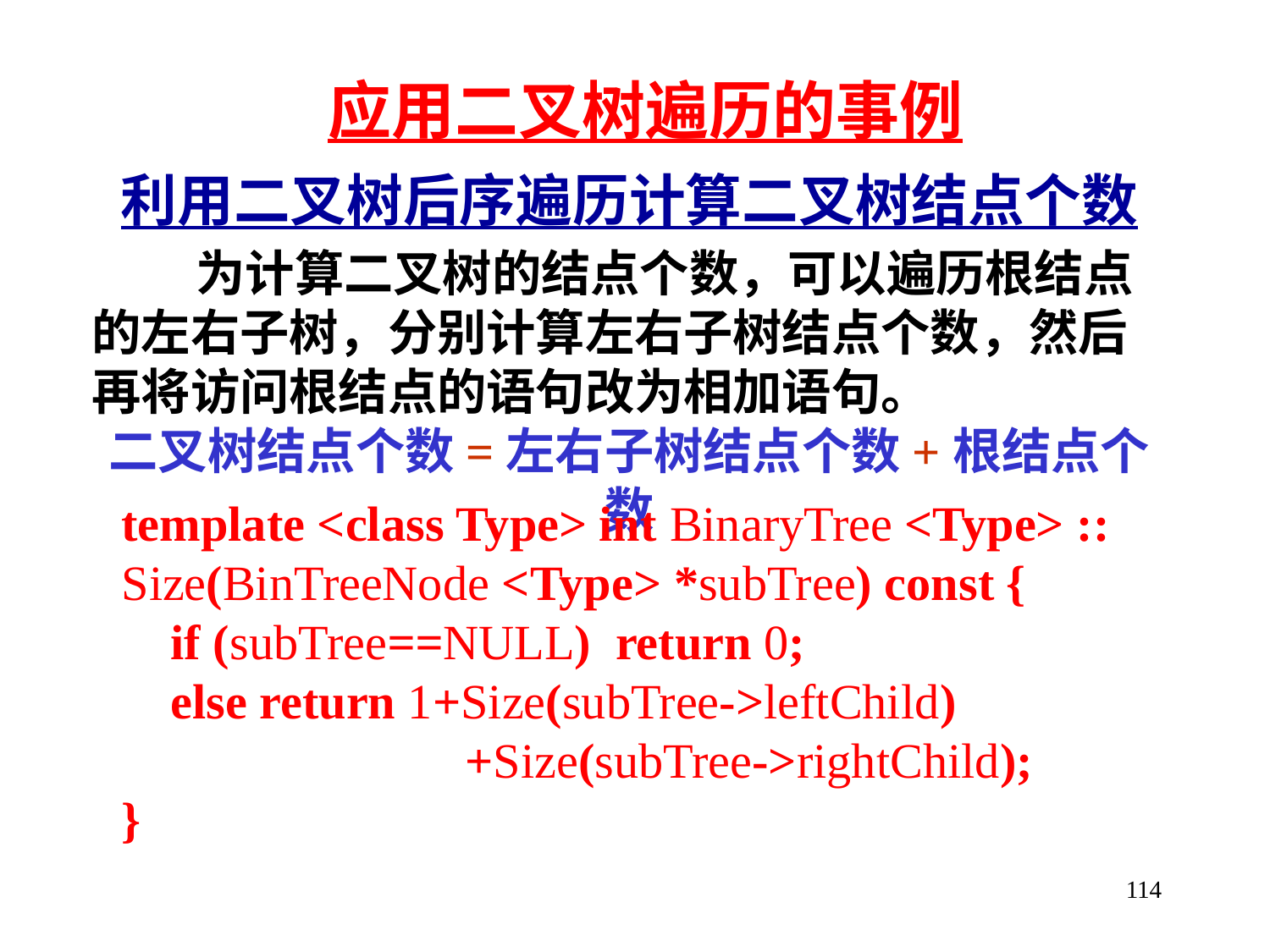

# 应用二叉树遍历的事例
利用二叉树后序遍历计算二叉树结点个数
         为计算二叉树的结点个数，可以遍历根结点的左右子树，分别计算左右子树结点个数，然后再将访问根结点的语句改为相加语句。
二叉树结点个数=左右子树结点个数+根结点个数
template <class Type> int BinaryTree <Type> :: Size(BinTreeNode <Type> *subTree) const {
    if (subTree==NULL)  return 0;
    else return 1+Size(subTree->leftChild)
                            +Size(subTree->rightChild);
}
114